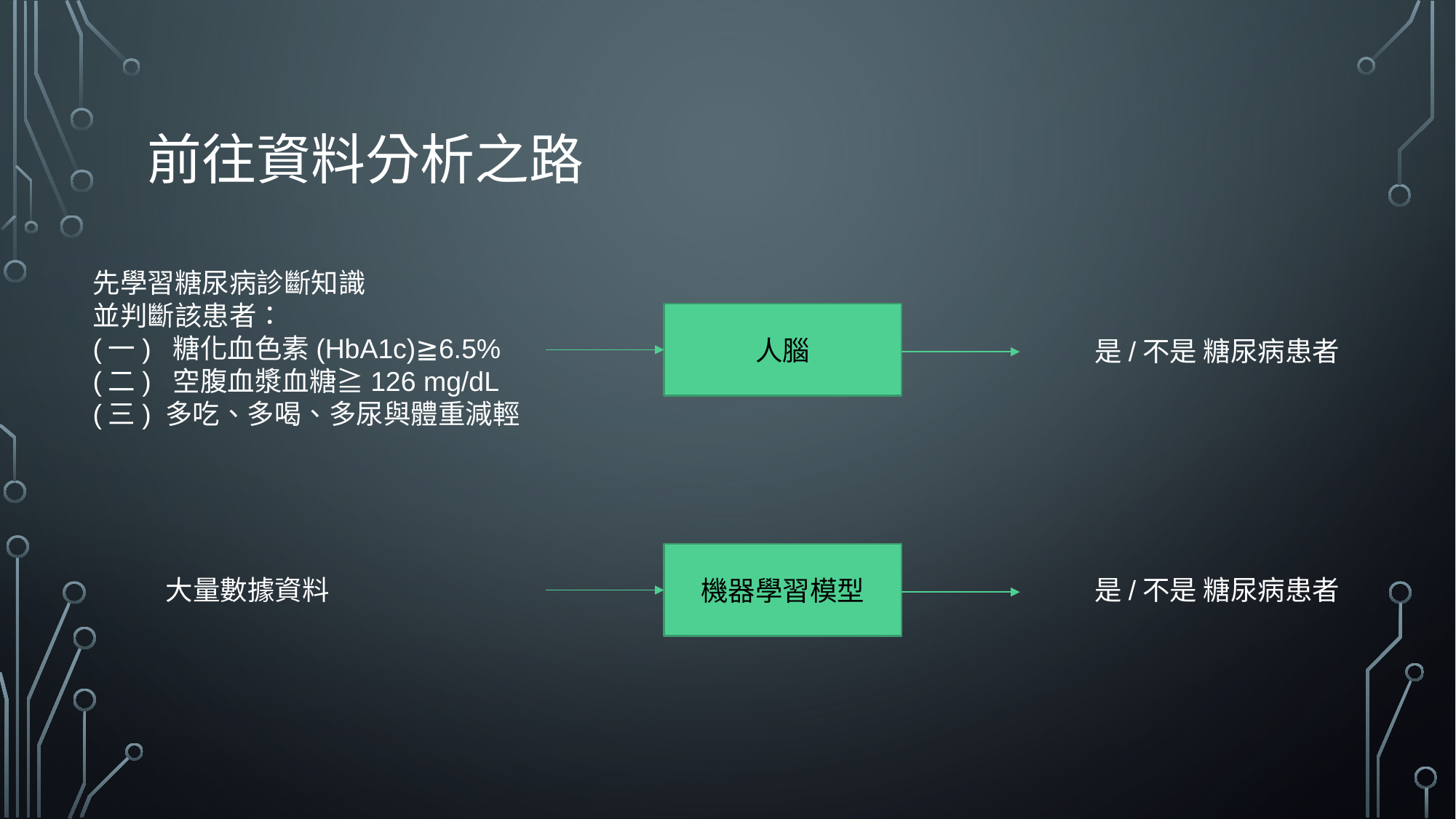

# 前往資料分析之路
先學習糖尿病診斷知識
並判斷該患者：
(一)  糖化血色素(HbA1c)≧6.5%
(二)  空腹血漿血糖≧126 mg/dL
(三) 多吃、多喝、多尿與體重減輕

人腦
是/不是 糖尿病患者
機器學習模型
大量數據資料
是/不是 糖尿病患者